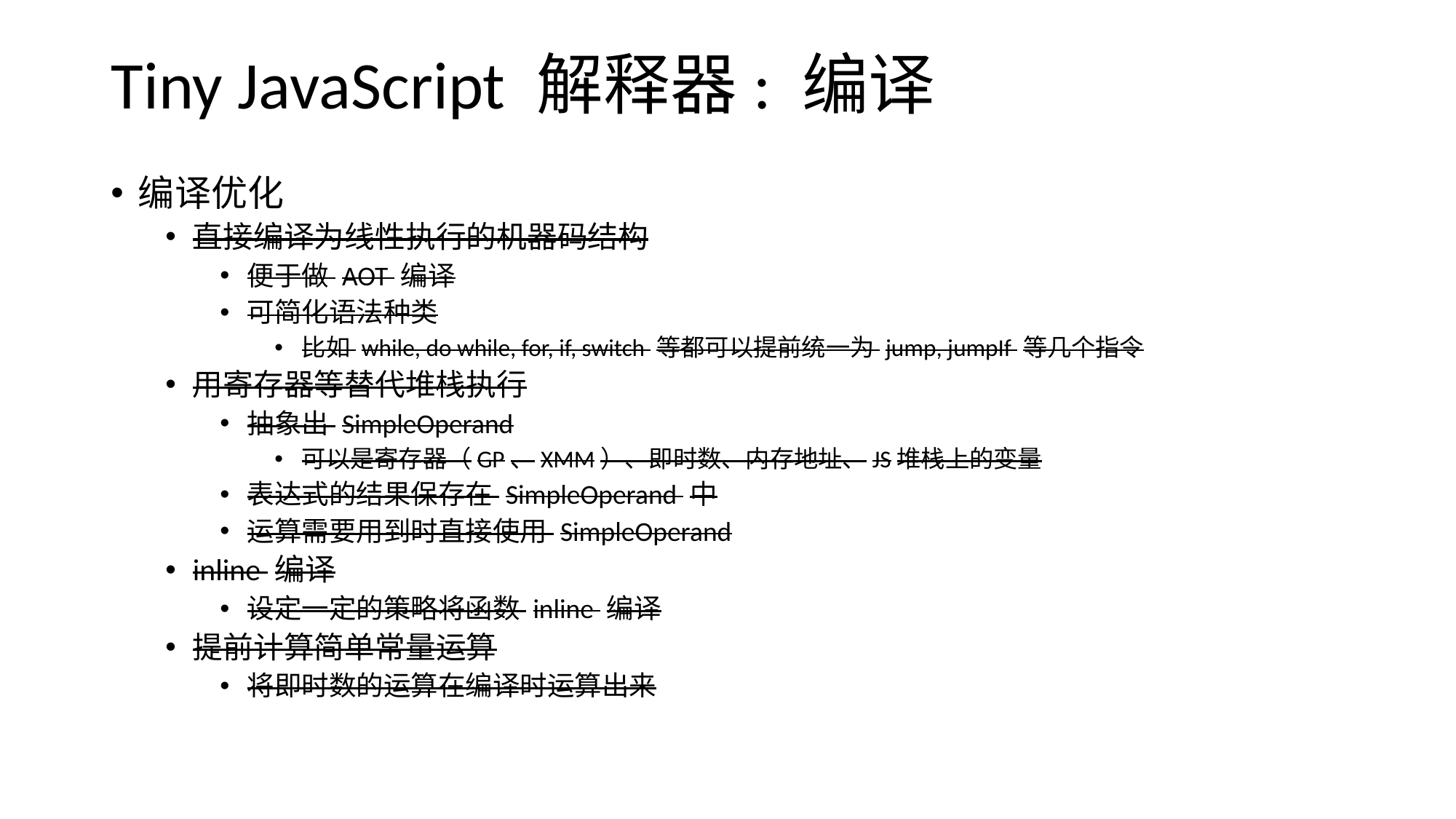

# Tiny JavaScript 解释器: 编译
编译优化
直接编译为线性执行的机器码结构
便于做 AOT 编译
可简化语法种类
比如 while, do while, for, if, switch 等都可以提前统一为 jump, jumpIf 等几个指令
用寄存器等替代堆栈执行
抽象出 SimpleOperand
可以是寄存器（GP、XMM）、即时数、内存地址、JS堆栈上的变量
表达式的结果保存在 SimpleOperand 中
运算需要用到时直接使用 SimpleOperand
inline 编译
设定一定的策略将函数 inline 编译
提前计算简单常量运算
将即时数的运算在编译时运算出来